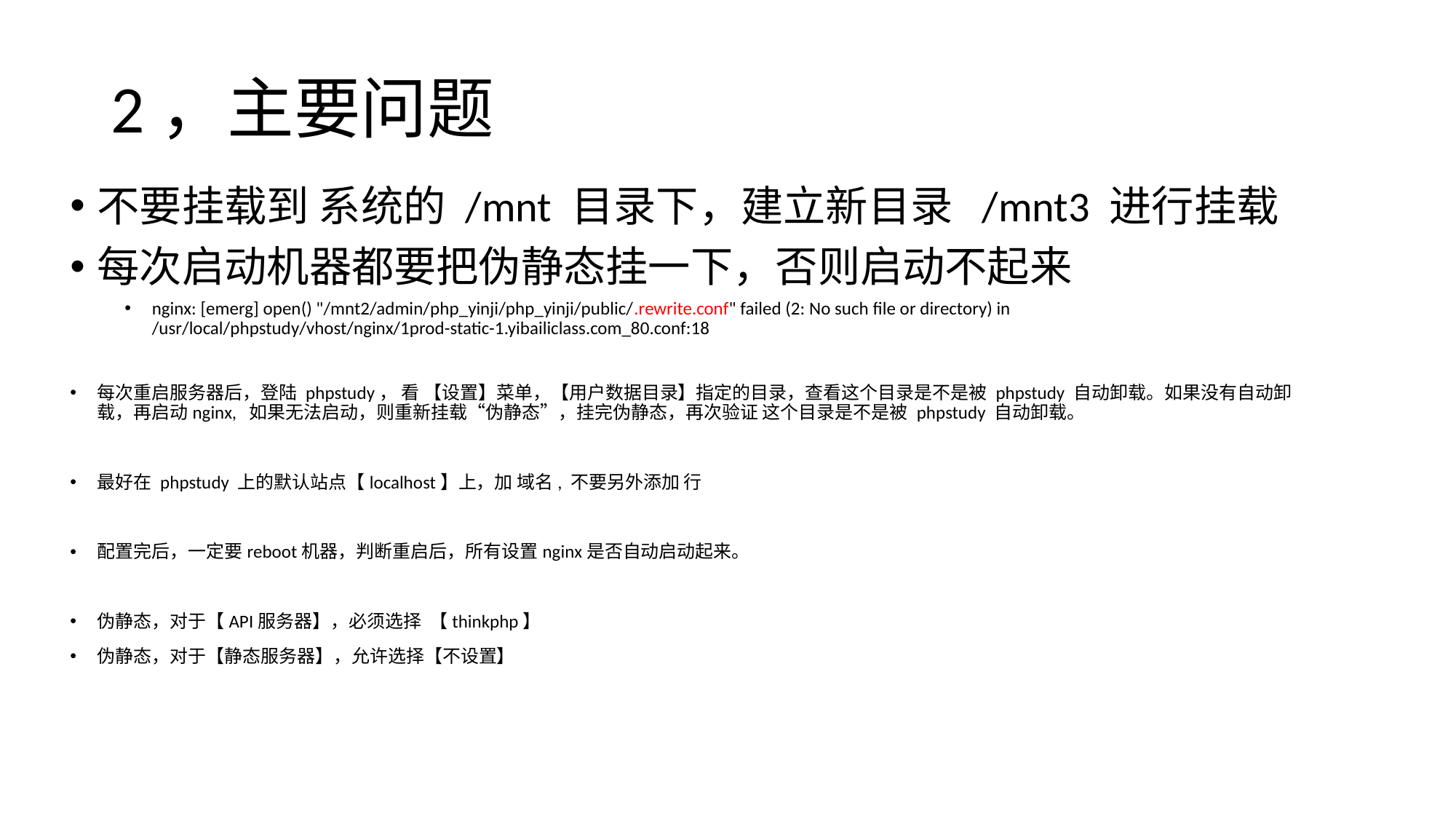

# 2，主要问题
不要挂载到 系统的 /mnt 目录下，建立新目录  /mnt3 进行挂载
每次启动机器都要把伪静态挂一下，否则启动不起来
nginx: [emerg] open() "/mnt2/admin/php_yinji/php_yinji/public/.rewrite.conf" failed (2: No such file or directory) in /usr/local/phpstudy/vhost/nginx/1prod-static-1.yibailiclass.com_80.conf:18

每次重启服务器后，登陆 phpstudy， 看 【设置】菜单，【用户数据目录】指定的目录，查看这个目录是不是被 phpstudy 自动卸载。如果没有自动卸载，再启动nginx,  如果无法启动，则重新挂载“伪静态”，挂完伪静态，再次验证 这个目录是不是被 phpstudy 自动卸载。

最好在 phpstudy 上的默认站点【localhost】上，加 域名, 不要另外添加 行

配置完后，一定要reboot机器，判断重启后，所有设置nginx是否自动启动起来。

伪静态，对于【API服务器】，必须选择  【thinkphp】
伪静态，对于【静态服务器】，允许选择【不设置】